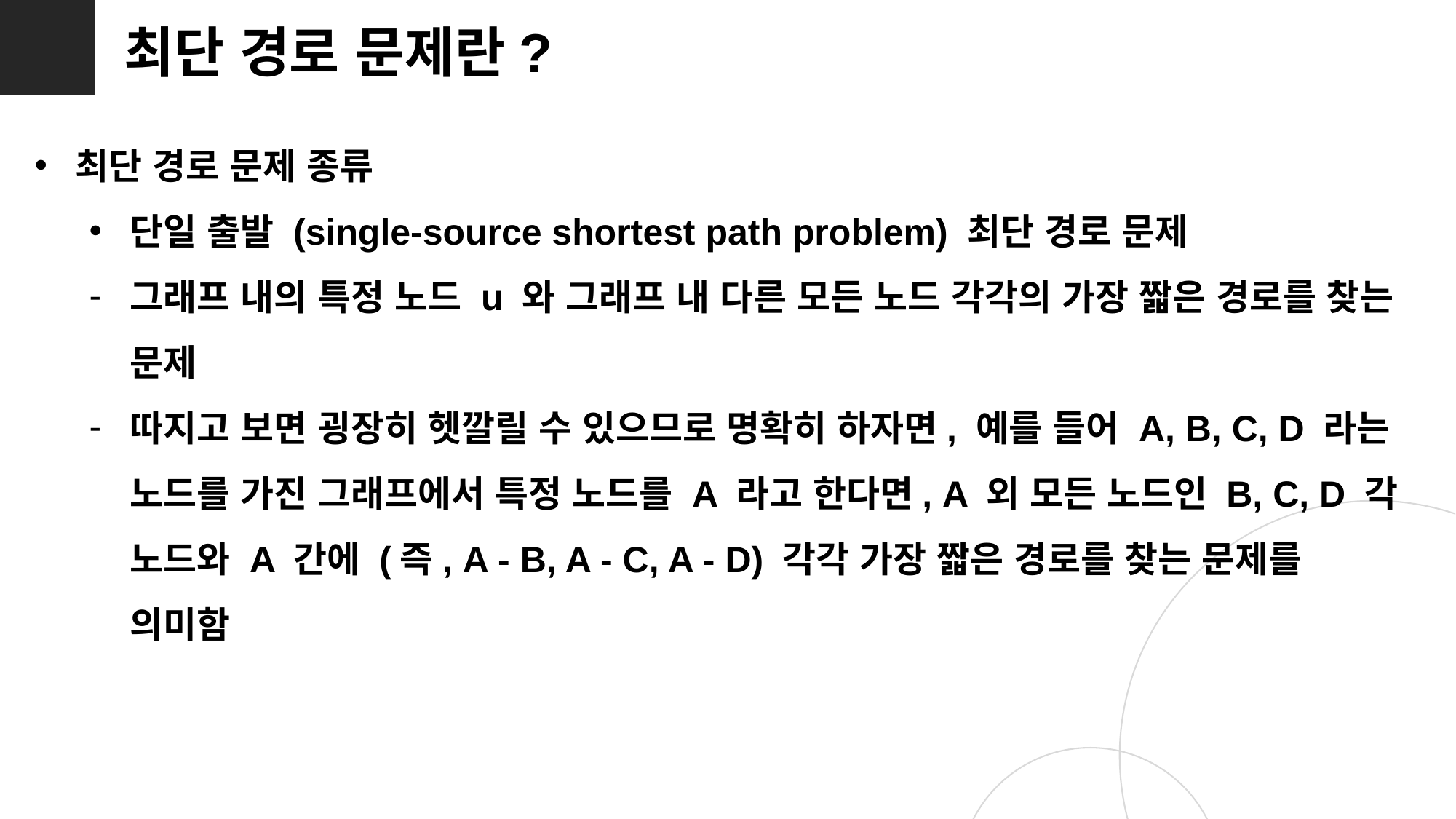

최단 경로 문제란?
최단 경로 문제 종류
단일 출발 (single-source shortest path problem) 최단 경로 문제
그래프 내의 특정 노드 u 와 그래프 내 다른 모든 노드 각각의 가장 짧은 경로를 찾는 문제
따지고 보면 굉장히 헷깔릴 수 있으므로 명확히 하자면, 예를 들어 A, B, C, D 라는 노드를 가진 그래프에서 특정 노드를 A 라고 한다면, A 외 모든 노드인 B, C, D 각 노드와 A 간에 (즉, A - B, A - C, A - D) 각각 가장 짧은 경로를 찾는 문제를 의미함